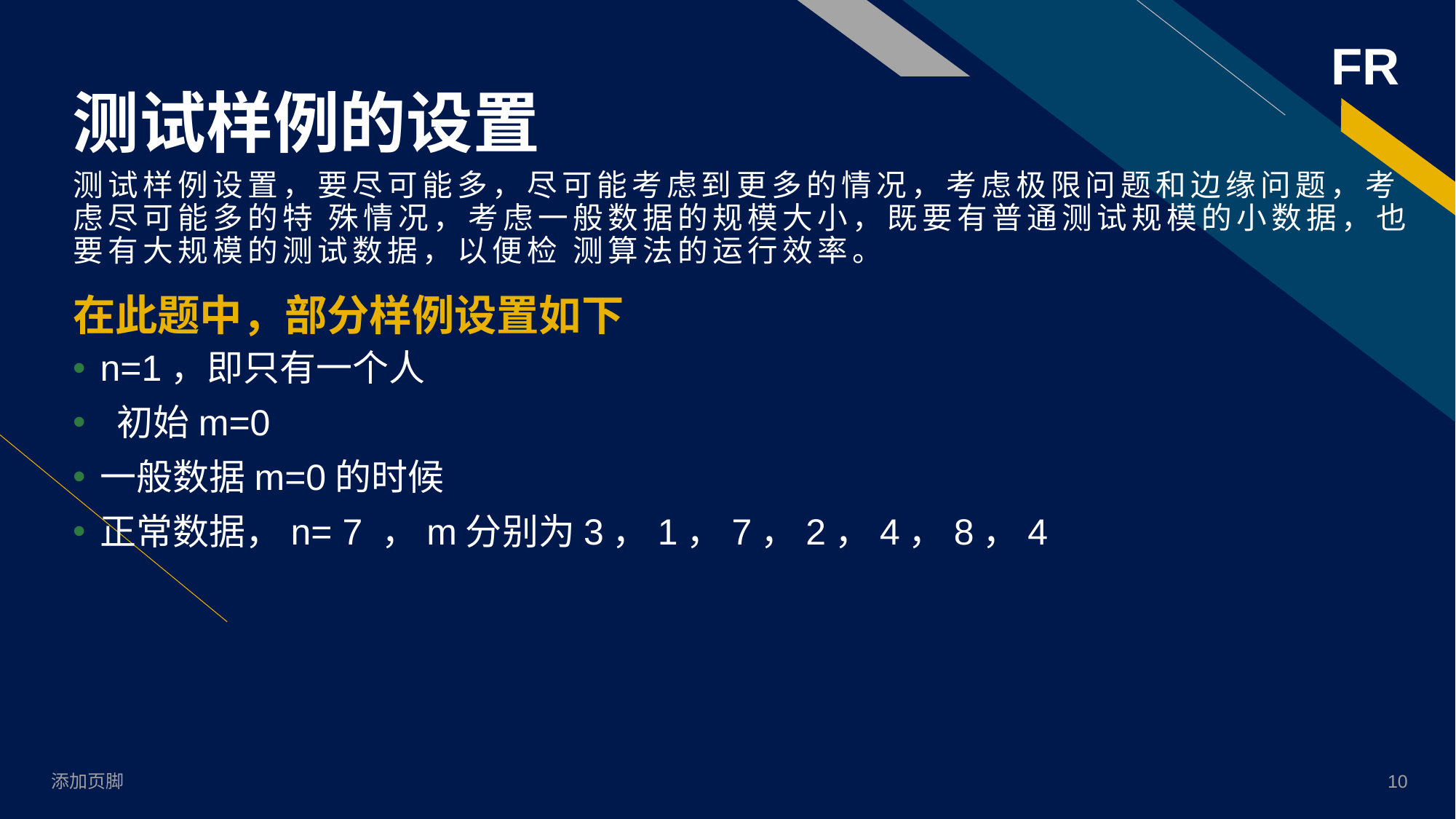

# 测试样例的设置
测试样例设置，要尽可能多，尽可能考虑到更多的情况，考虑极限问题和边缘问题，考虑尽可能多的特 殊情况，考虑一般数据的规模大小，既要有普通测试规模的小数据，也要有大规模的测试数据，以便检 测算法的运行效率。
在此题中，部分样例设置如下
n=1，即只有一个人
 初始m=0
一般数据m=0的时候
正常数据，n= 7 ，m分别为3，1，7，2，4，8，4
添加页脚
10